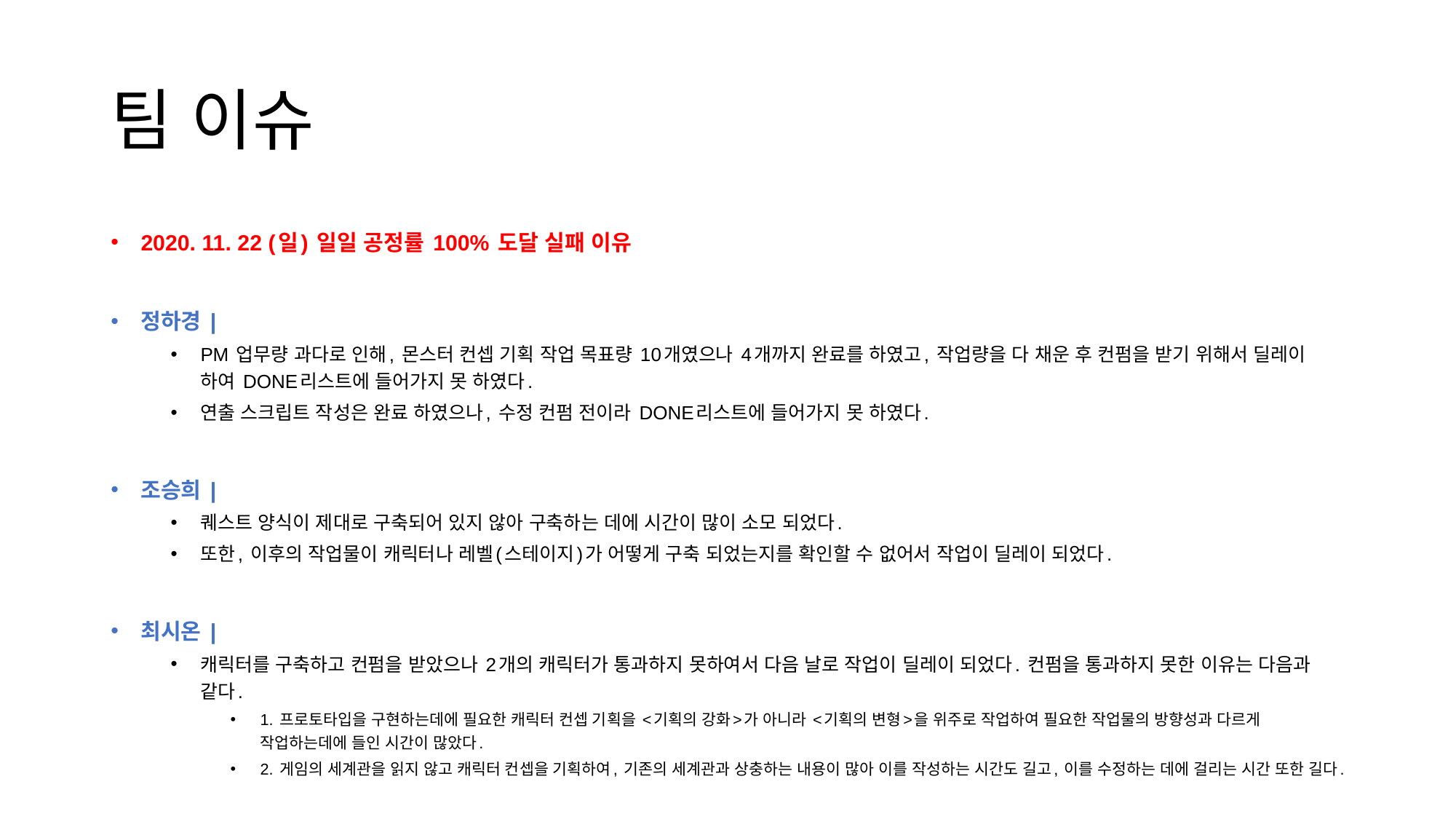

# 팀 이슈
2020. 11. 22 (일) 일일 공정률 100% 도달 실패 이유

정하경 |
PM 업무량 과다로 인해, 몬스터 컨셉 기획 작업 목표량 10개였으나 4개까지 완료를 하였고, 작업량을 다 채운 후 컨펌을 받기 위해서 딜레이 하여 DONE리스트에 들어가지 못 하였다.
연출 스크립트 작성은 완료 하였으나, 수정 컨펌 전이라 DONE리스트에 들어가지 못 하였다.

조승희 |
퀘스트 양식이 제대로 구축되어 있지 않아 구축하는 데에 시간이 많이 소모 되었다.
또한, 이후의 작업물이 캐릭터나 레벨(스테이지)가 어떻게 구축 되었는지를 확인할 수 없어서 작업이 딜레이 되었다.

최시온 |
캐릭터를 구축하고 컨펌을 받았으나 2개의 캐릭터가 통과하지 못하여서 다음 날로 작업이 딜레이 되었다. 컨펌을 통과하지 못한 이유는 다음과 같다.
1. 프로토타입을 구현하는데에 필요한 캐릭터 컨셉 기획을 <기획의 강화>가 아니라 <기획의 변형>을 위주로 작업하여 필요한 작업물의 방향성과 다르게 작업하는데에 들인 시간이 많았다.
2. 게임의 세계관을 읽지 않고 캐릭터 컨셉을 기획하여, 기존의 세계관과 상충하는 내용이 많아 이를 작성하는 시간도 길고, 이를 수정하는 데에 걸리는 시간 또한 길다.